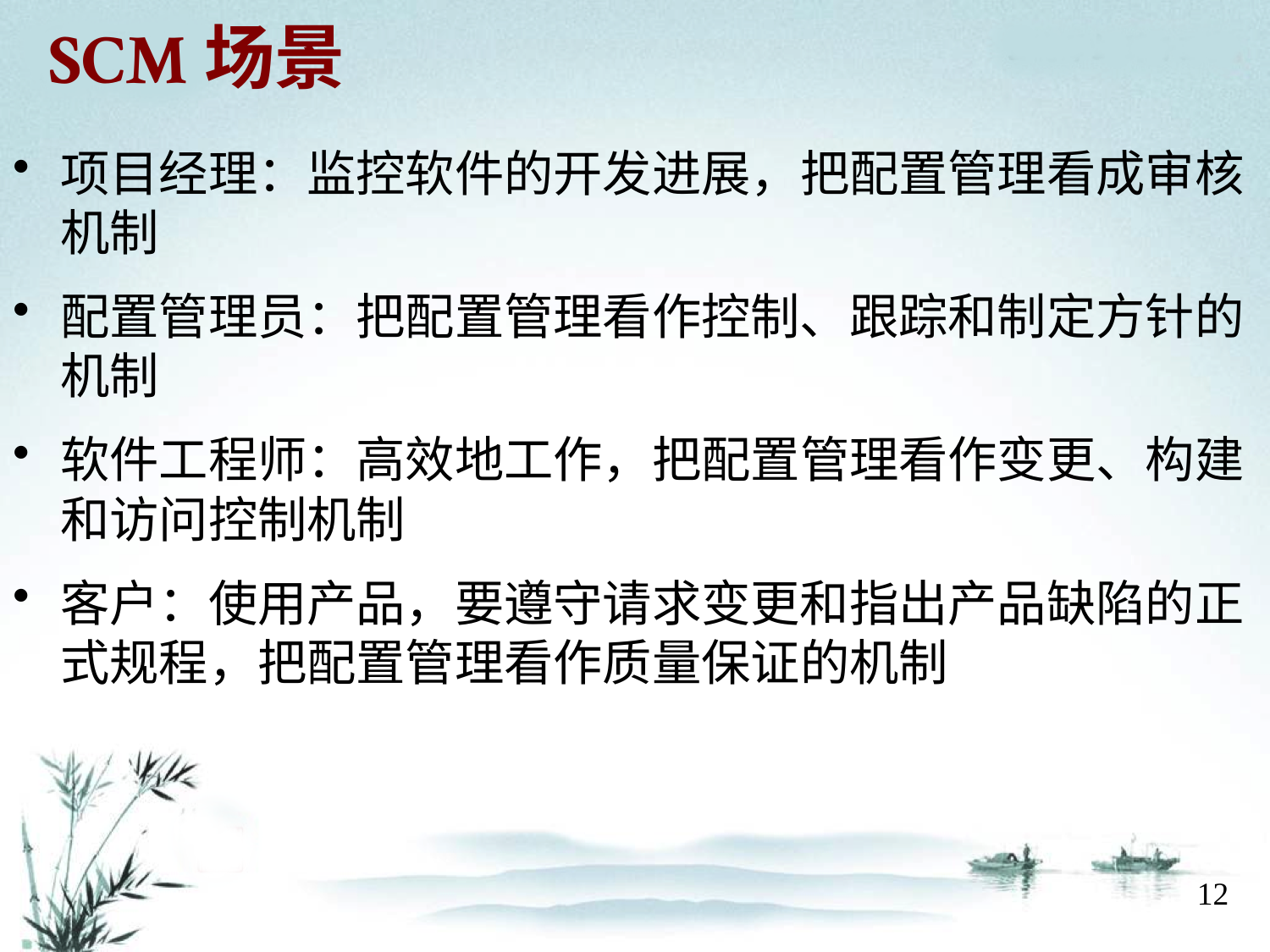

# SCM场景
项目经理：监控软件的开发进展，把配置管理看成审核机制
配置管理员：把配置管理看作控制、跟踪和制定方针的机制
软件工程师：高效地工作，把配置管理看作变更、构建和访问控制机制
客户：使用产品，要遵守请求变更和指出产品缺陷的正式规程，把配置管理看作质量保证的机制
12